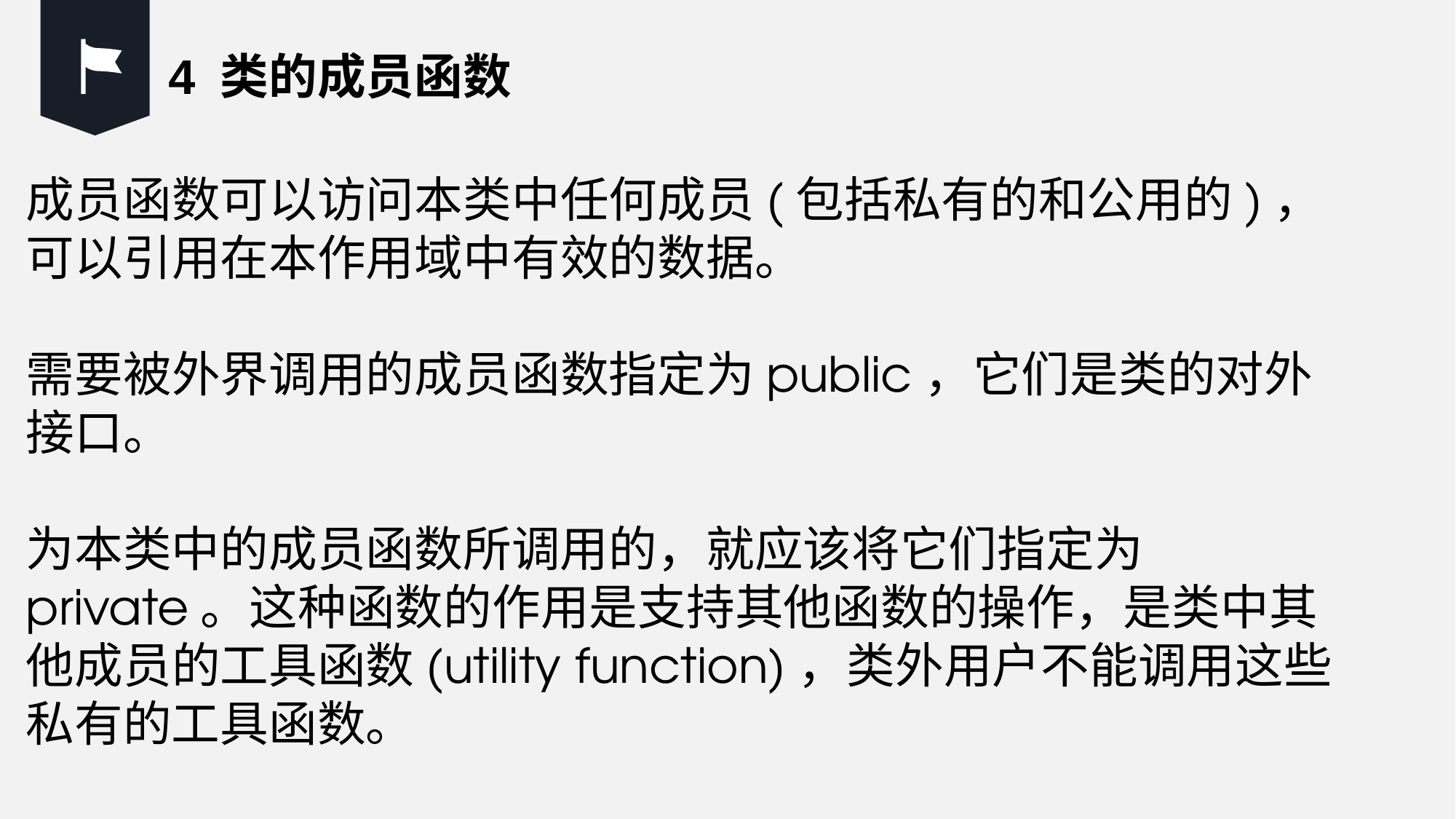

4 类的成员函数
成员函数可以访问本类中任何成员(包括私有的和公用的)，可以引用在本作用域中有效的数据。

需要被外界调用的成员函数指定为public，它们是类的对外接口。

为本类中的成员函数所调用的，就应该将它们指定为private。这种函数的作用是支持其他函数的操作，是类中其他成员的工具函数(utility function)，类外用户不能调用这些私有的工具函数。